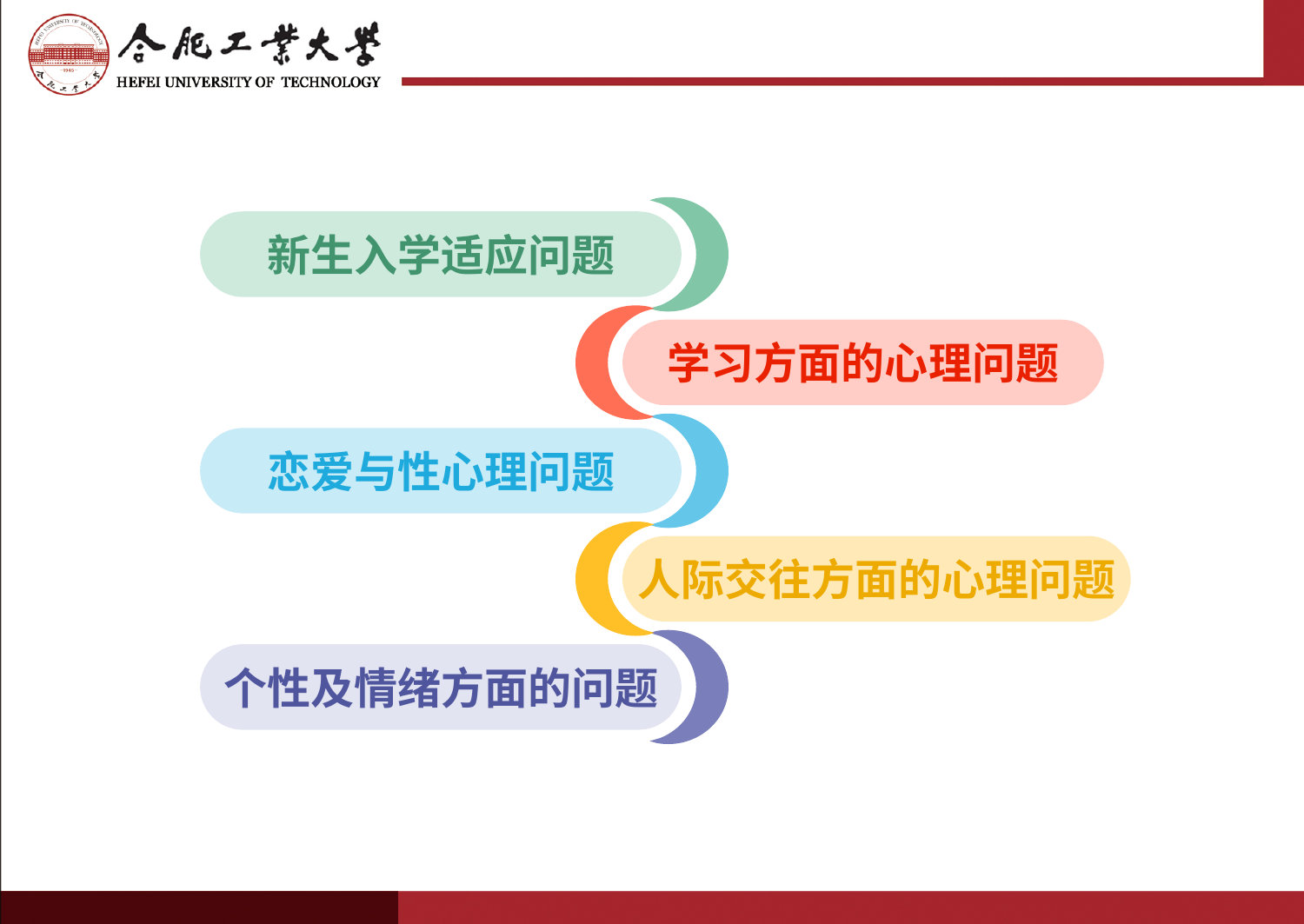

新生入学适应问题

学习方面的心理问题

恋爱与性心理问题

人际交往方面的心理问题

个性及情绪方面的问题